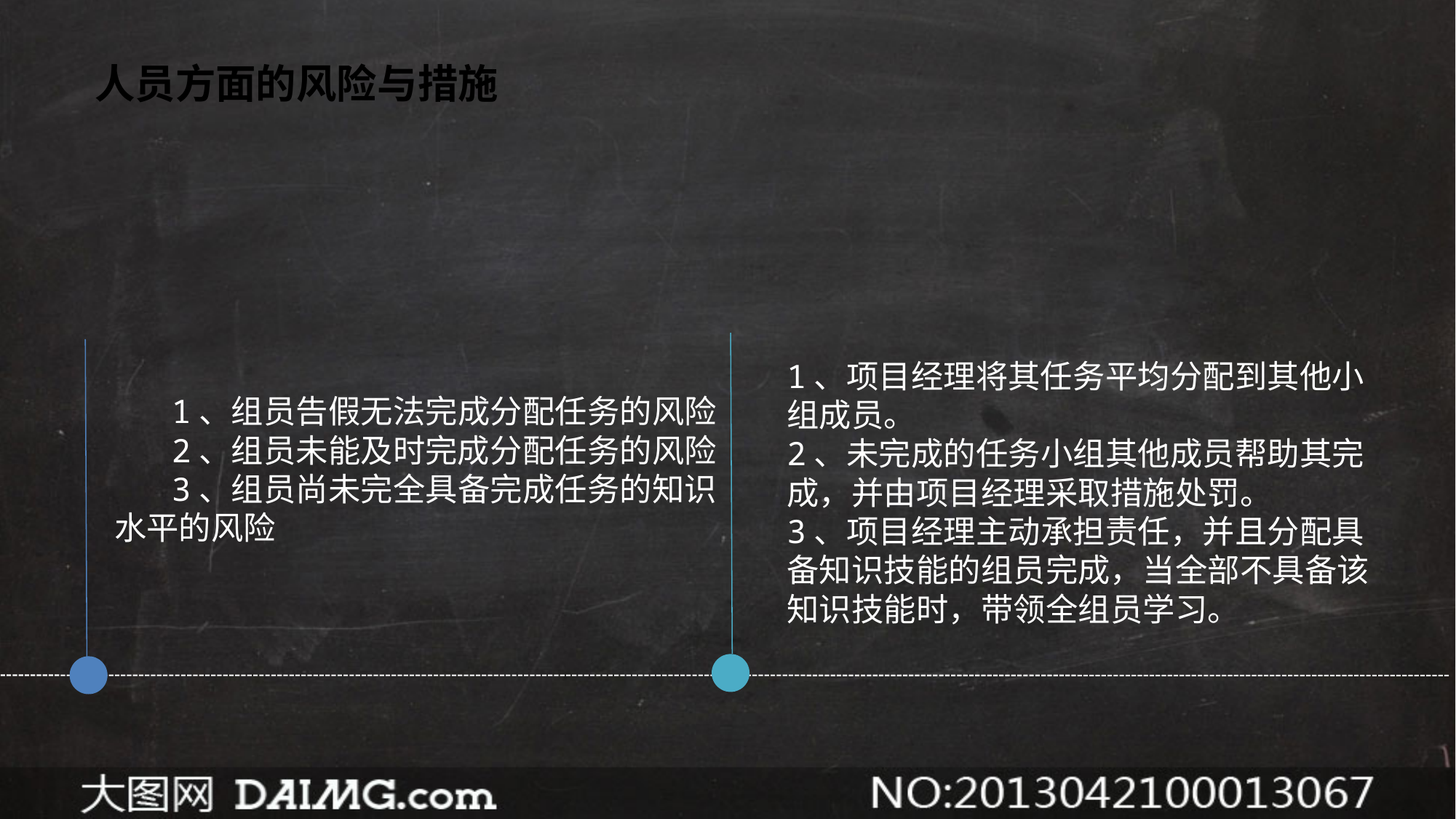

人员方面的风险与措施
1、项目经理将其任务平均分配到其他小组成员。
2、未完成的任务小组其他成员帮助其完成，并由项目经理采取措施处罚。
3、项目经理主动承担责任，并且分配具备知识技能的组员完成，当全部不具备该知识技能时，带领全组员学习。
1、组员告假无法完成分配任务的风险
2、组员未能及时完成分配任务的风险
3、组员尚未完全具备完成任务的知识水平的风险